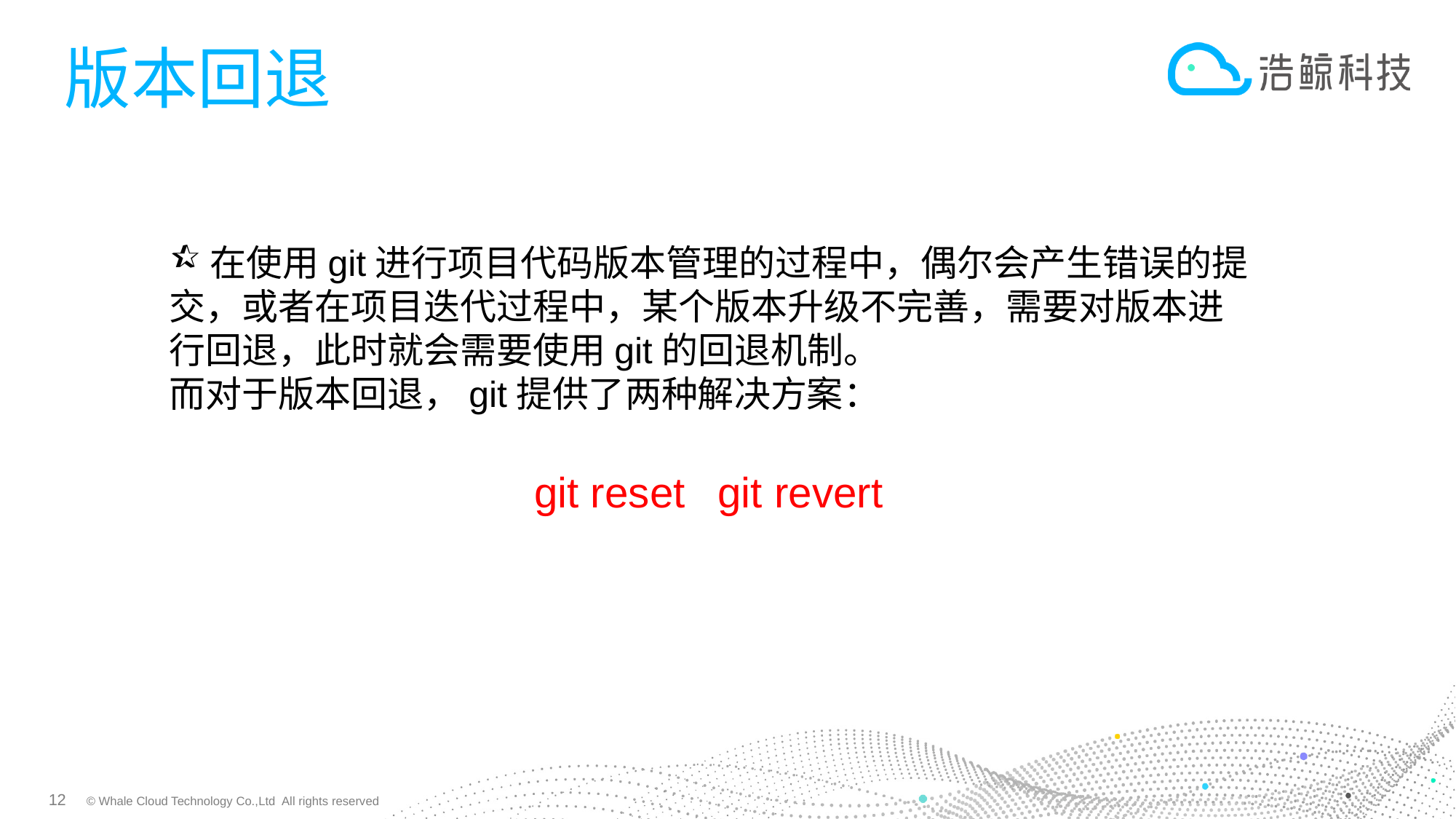

# 版本回退
在使用git进行项目代码版本管理的过程中，偶尔会产生错误的提
交，或者在项目迭代过程中，某个版本升级不完善，需要对版本进
行回退，此时就会需要使用git的回退机制。
而对于版本回退，git提供了两种解决方案：

git reset   git revert